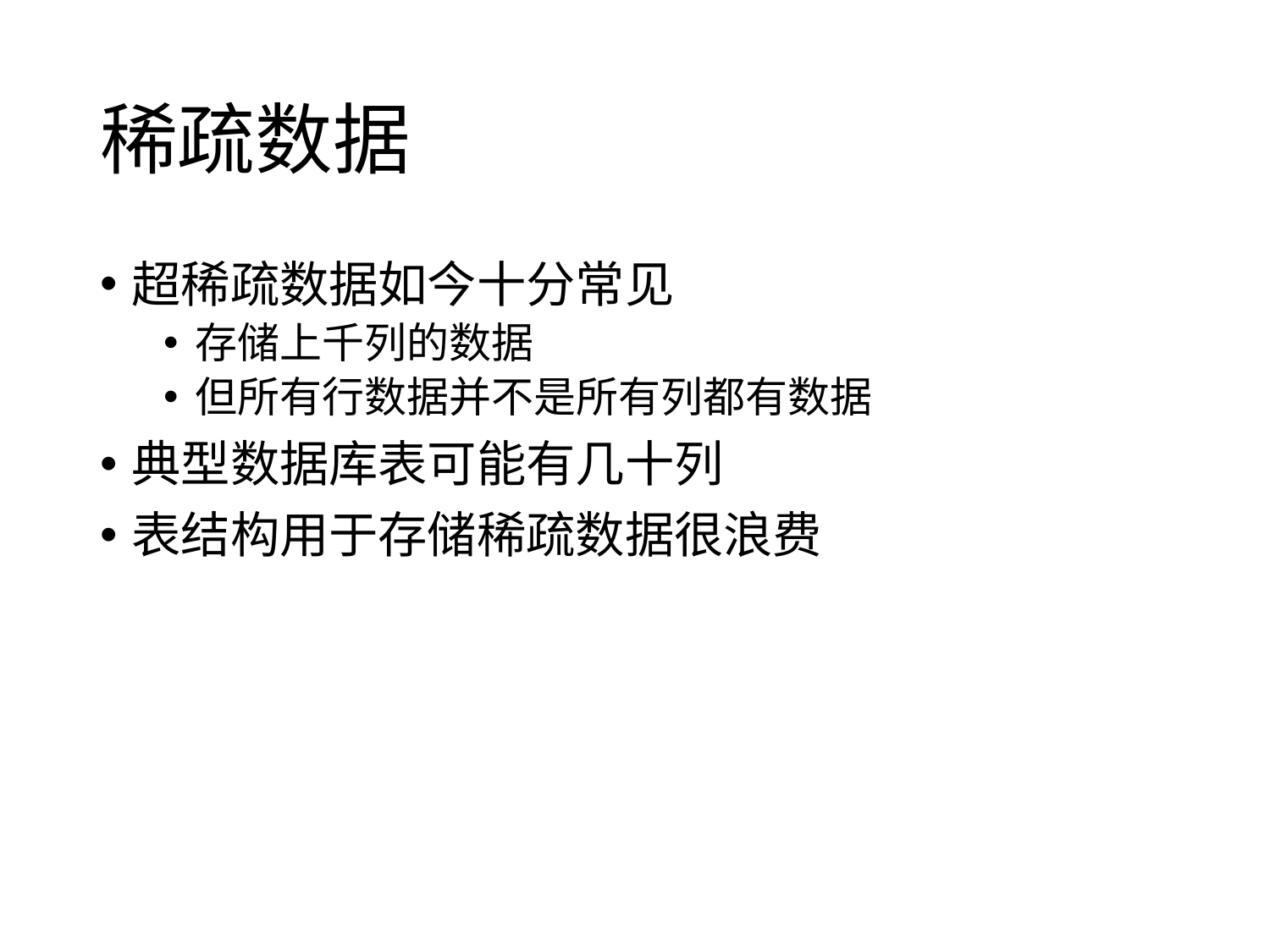

# 稀疏数据
超稀疏数据如今十分常见
存储上千列的数据
但所有行数据并不是所有列都有数据
典型数据库表可能有几十列
表结构用于存储稀疏数据很浪费